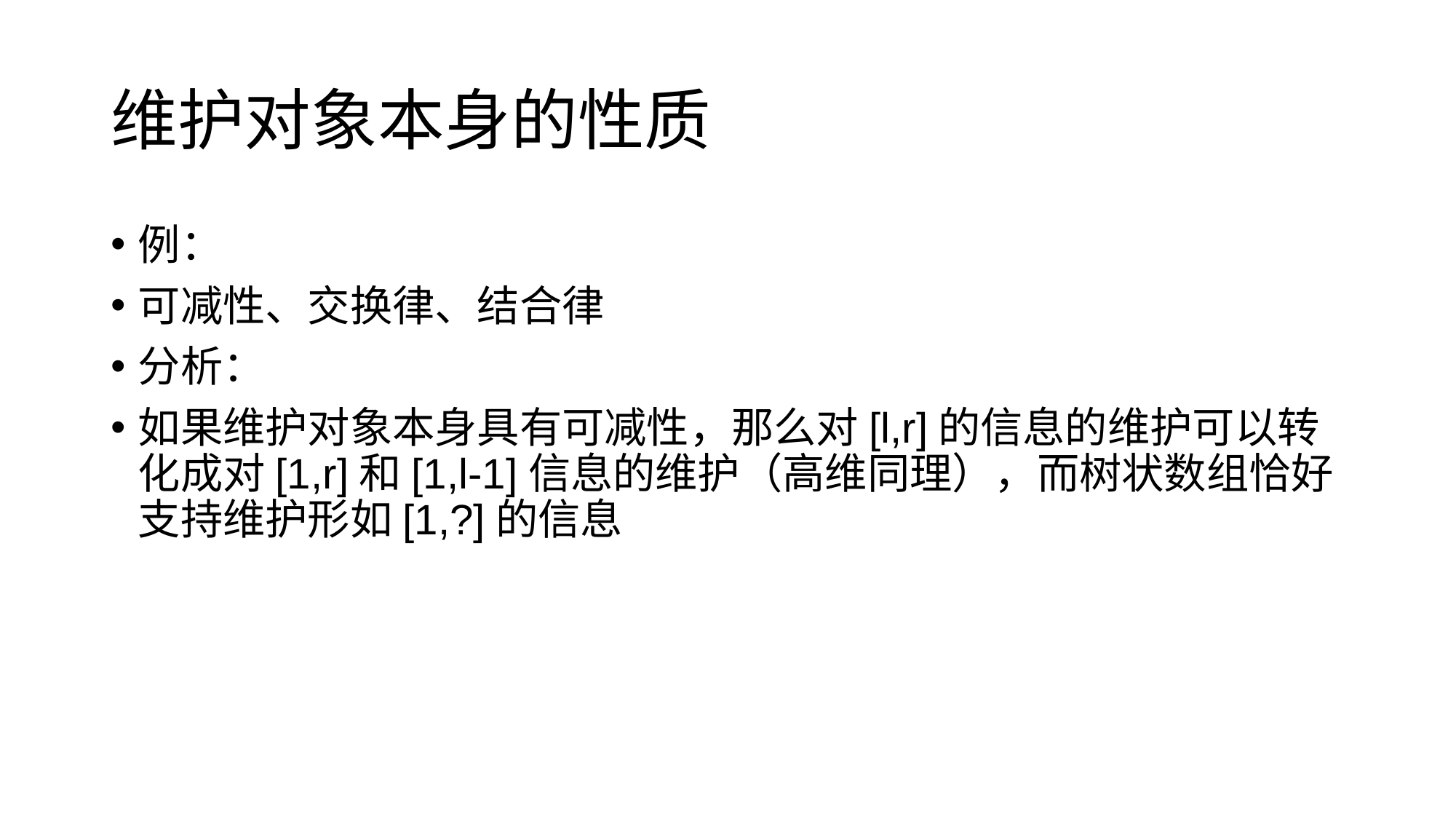

# 维护对象本身的性质
例：
可减性、交换律、结合律
分析：
如果维护对象本身具有可减性，那么对[l,r]的信息的维护可以转化成对[1,r]和[1,l-1]信息的维护（高维同理），而树状数组恰好支持维护形如[1,?]的信息